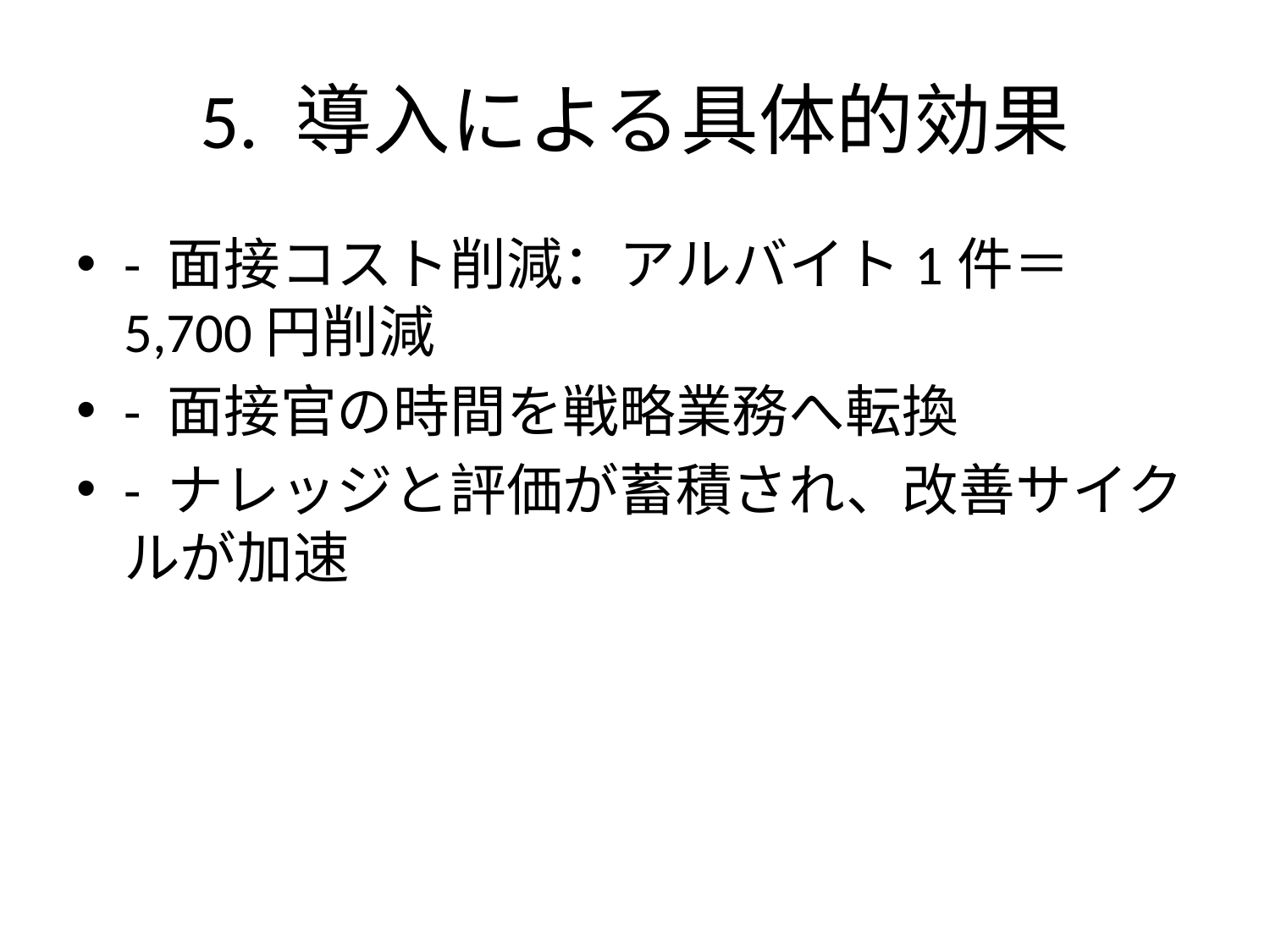

# 5. 導入による具体的効果
- 面接コスト削減：アルバイト1件＝5,700円削減
- 面接官の時間を戦略業務へ転換
- ナレッジと評価が蓄積され、改善サイクルが加速